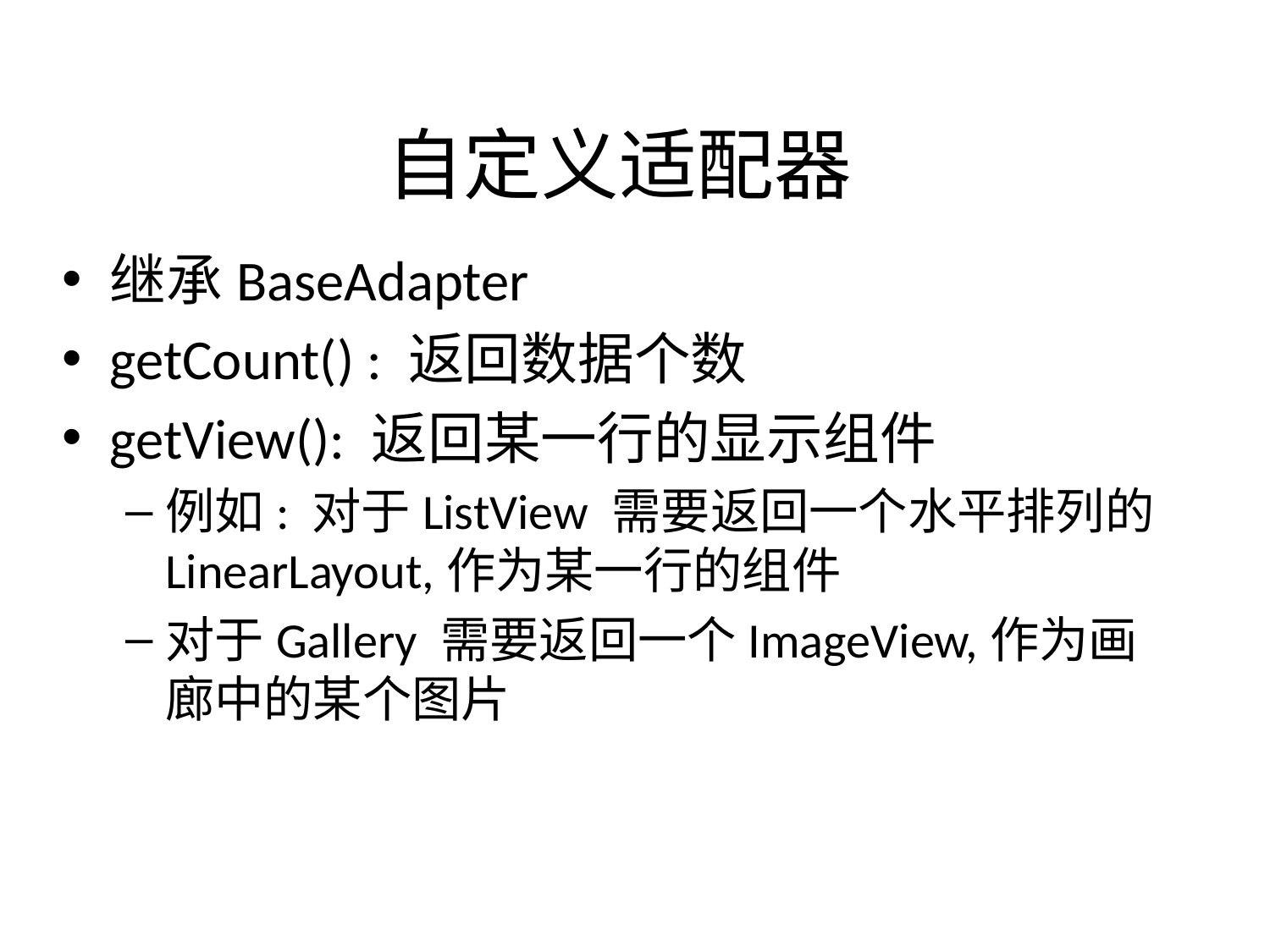

# 自定义适配器
继承BaseAdapter
getCount() : 返回数据个数
getView(): 返回某一行的显示组件
例如: 对于ListView 需要返回一个水平排列的LinearLayout,作为某一行的组件
对于Gallery 需要返回一个ImageView,作为画廊中的某个图片